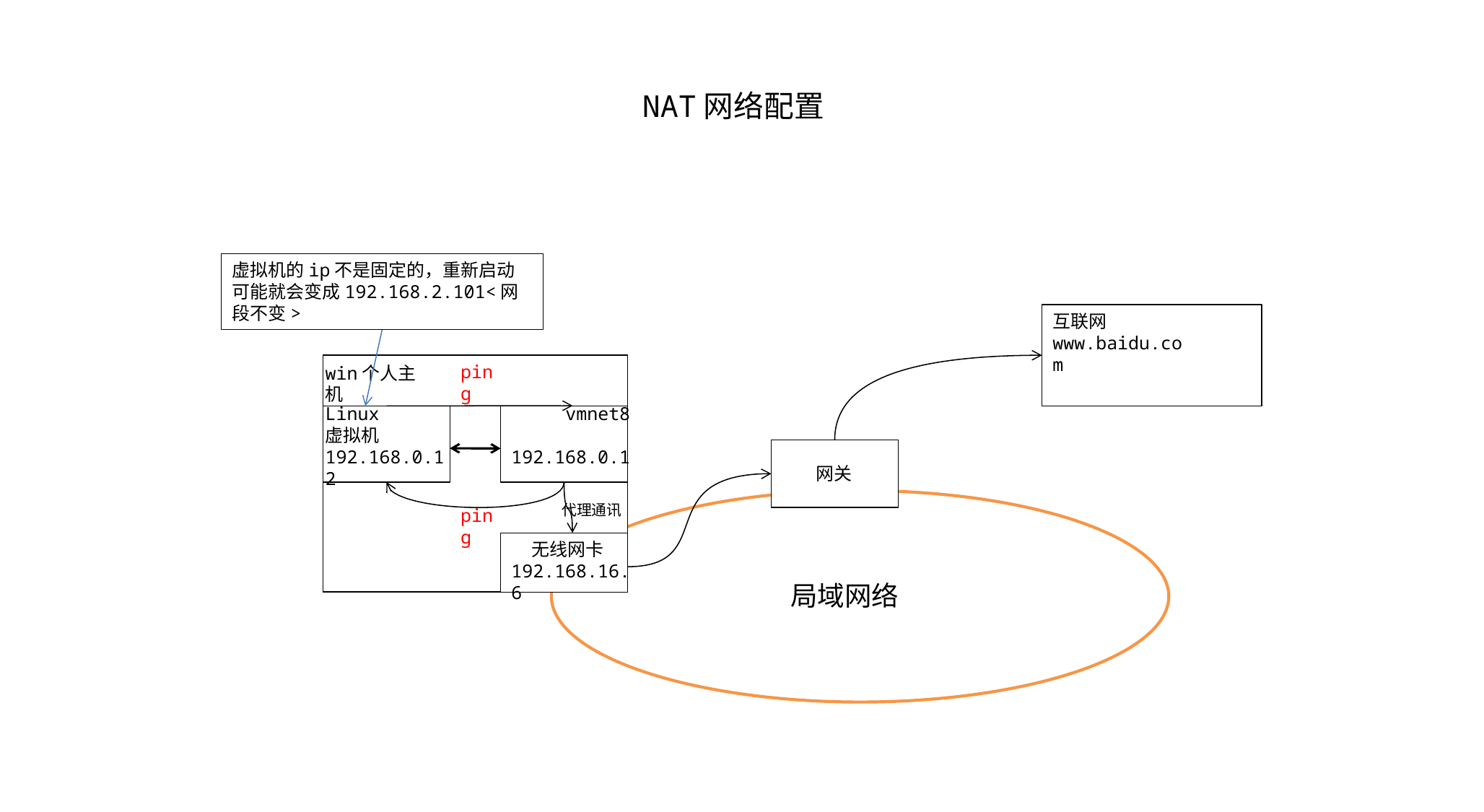

NAT网络配置
虚拟机的ip不是固定的，重新启动可能就会变成192.168.2.101<网段不变>

互联网
www.baidu.com

win个人主机
ping
Linux
虚拟机
192.168.0.12
vmnet8
 192.168.0.1

网关

代理通讯
ping

    无线网卡192.168.16.6
局域网络